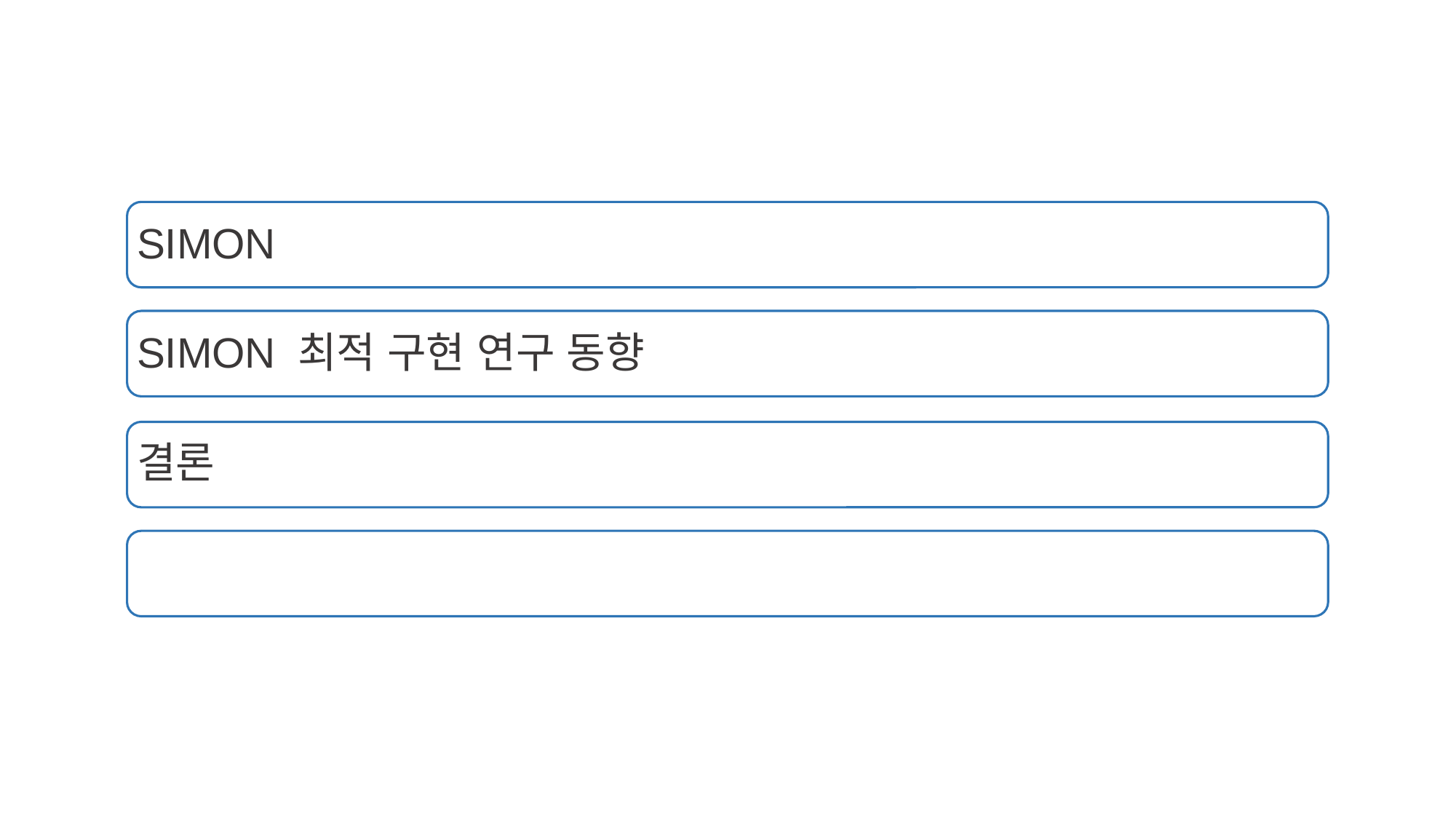

SIMON
SIMON 최적 구현 연구 동향
결론